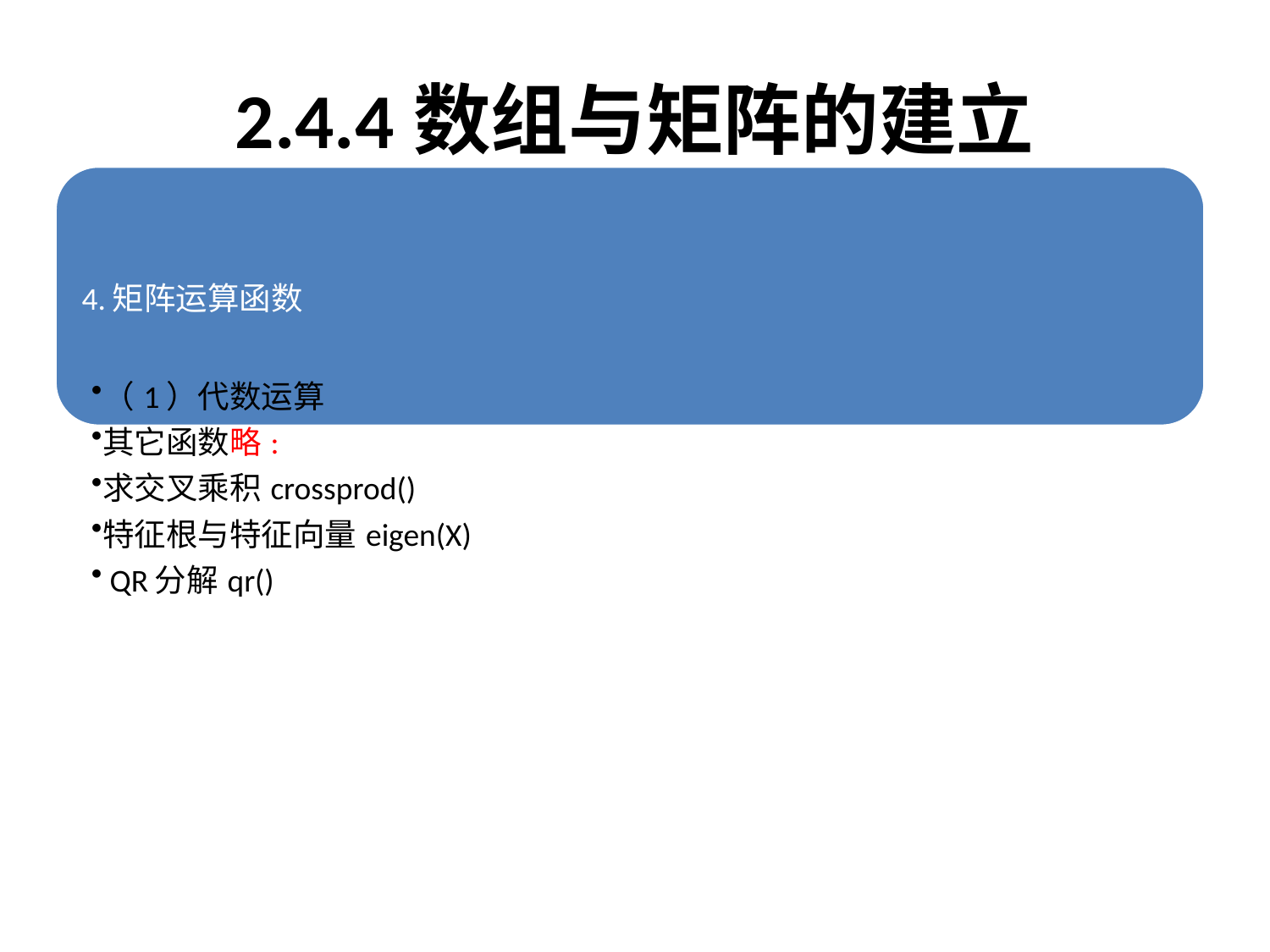

# 2.4.4数组与矩阵的建立
4.矩阵运算函数
（1）代数运算
其它函数略:
特征根与特征向量eigen(X)
 QR分解qr()
求交叉乘积crossprod()